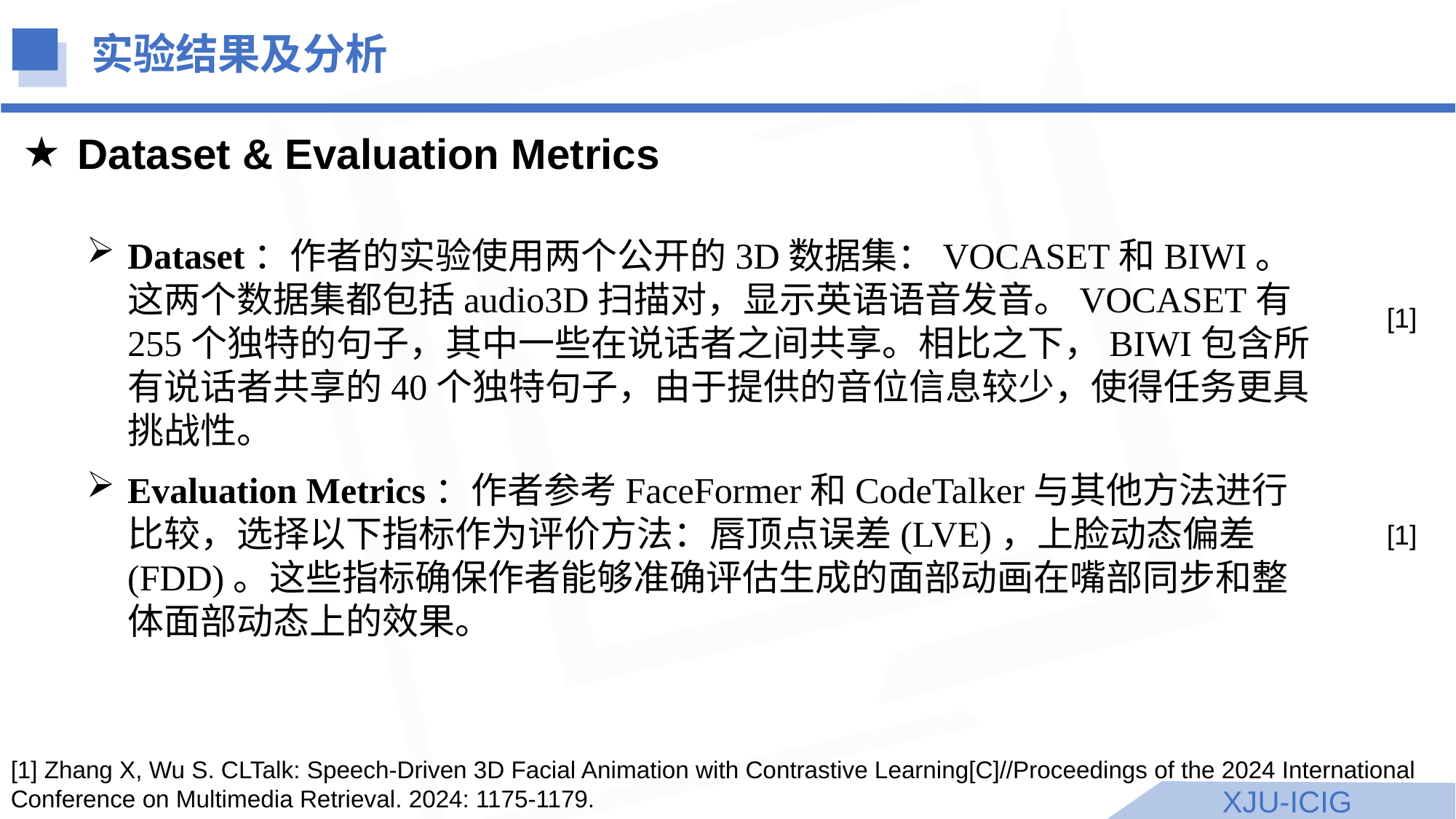

实验结果及分析

Dataset & Evaluation Metrics
Dataset：作者的实验使用两个公开的3D数据集：VOCASET和BIWI。 这两个数据集都包括audio3D扫描对，显示英语语音发音。VOCASET有255个独特的句子，其中一些在说话者之间共享。相比之下，BIWI包含所有说话者共享的40个独特句子，由于提供的音位信息较少，使得任务更具挑战性。
[1]
Evaluation Metrics：作者参考FaceFormer和CodeTalker与其他方法进行比较，选择以下指标作为评价方法：唇顶点误差(LVE)，上脸动态偏差(FDD)。这些指标确保作者能够准确评估生成的面部动画在嘴部同步和整体面部动态上的效果。
[1]
[1] Zhang X, Wu S. CLTalk: Speech-Driven 3D Facial Animation with Contrastive Learning[C]//Proceedings of the 2024 International Conference on Multimedia Retrieval. 2024: 1175-1179.
XJU-ICIG